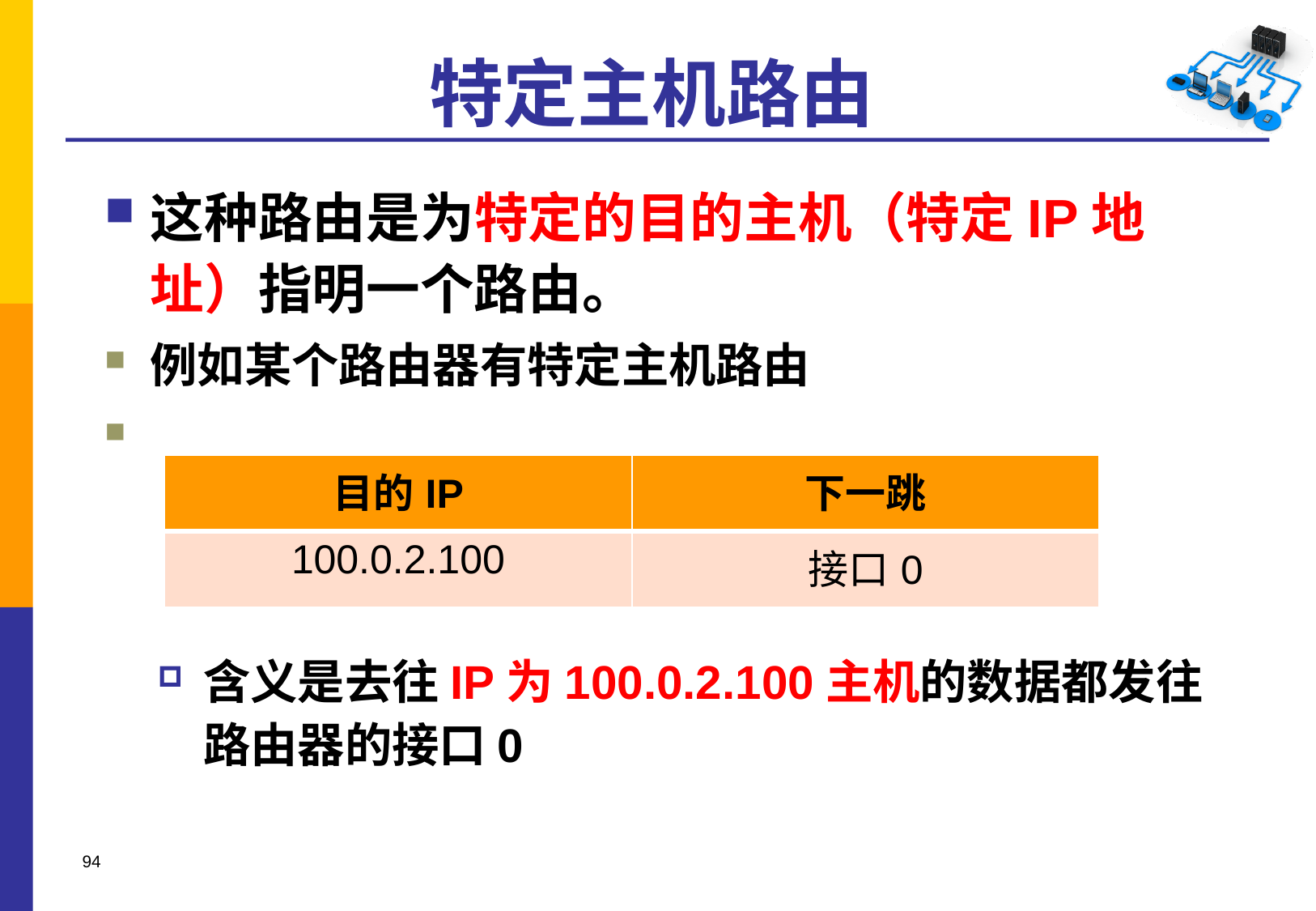

# 特定主机路由
这种路由是为特定的目的主机（特定IP地址）指明一个路由。
例如某个路由器有特定主机路由

含义是去往IP为100.0.2.100主机的数据都发往路由器的接口0

| 目的IP | 下一跳 |
| --- | --- |
| 100.0.2.100 | 接口0 |
94